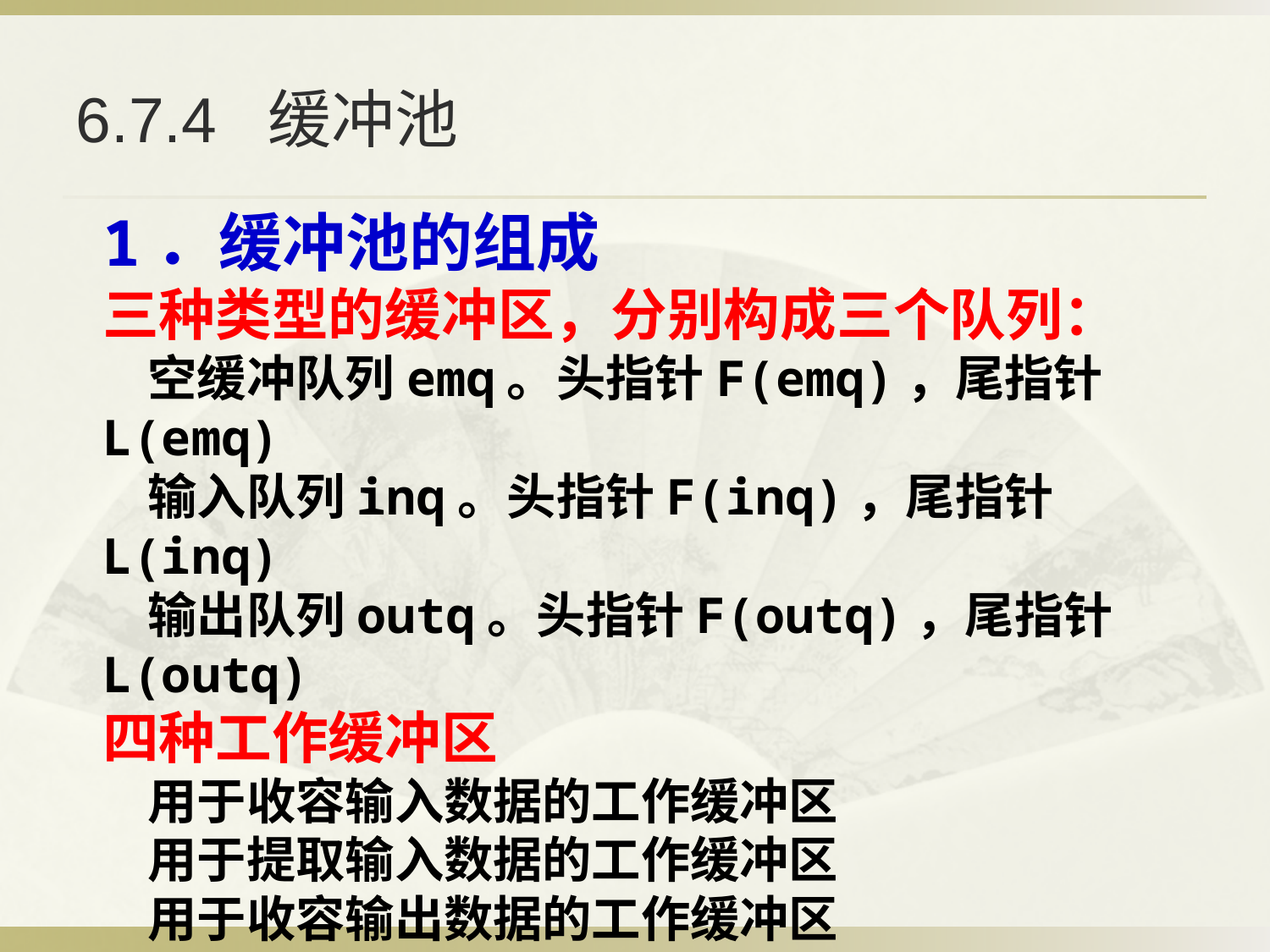

# 6.7.4  缓冲池
1．缓冲池的组成
三种类型的缓冲区，分别构成三个队列：
   空缓冲队列emq。头指针F(emq)，尾指针L(emq)
   输入队列inq。头指针F(inq)，尾指针L(inq)
   输出队列outq。头指针F(outq)，尾指针L(outq)
四种工作缓冲区
   用于收容输入数据的工作缓冲区
   用于提取输入数据的工作缓冲区
   用于收容输出数据的工作缓冲区
   用于提取输出数据的工作缓冲区
109